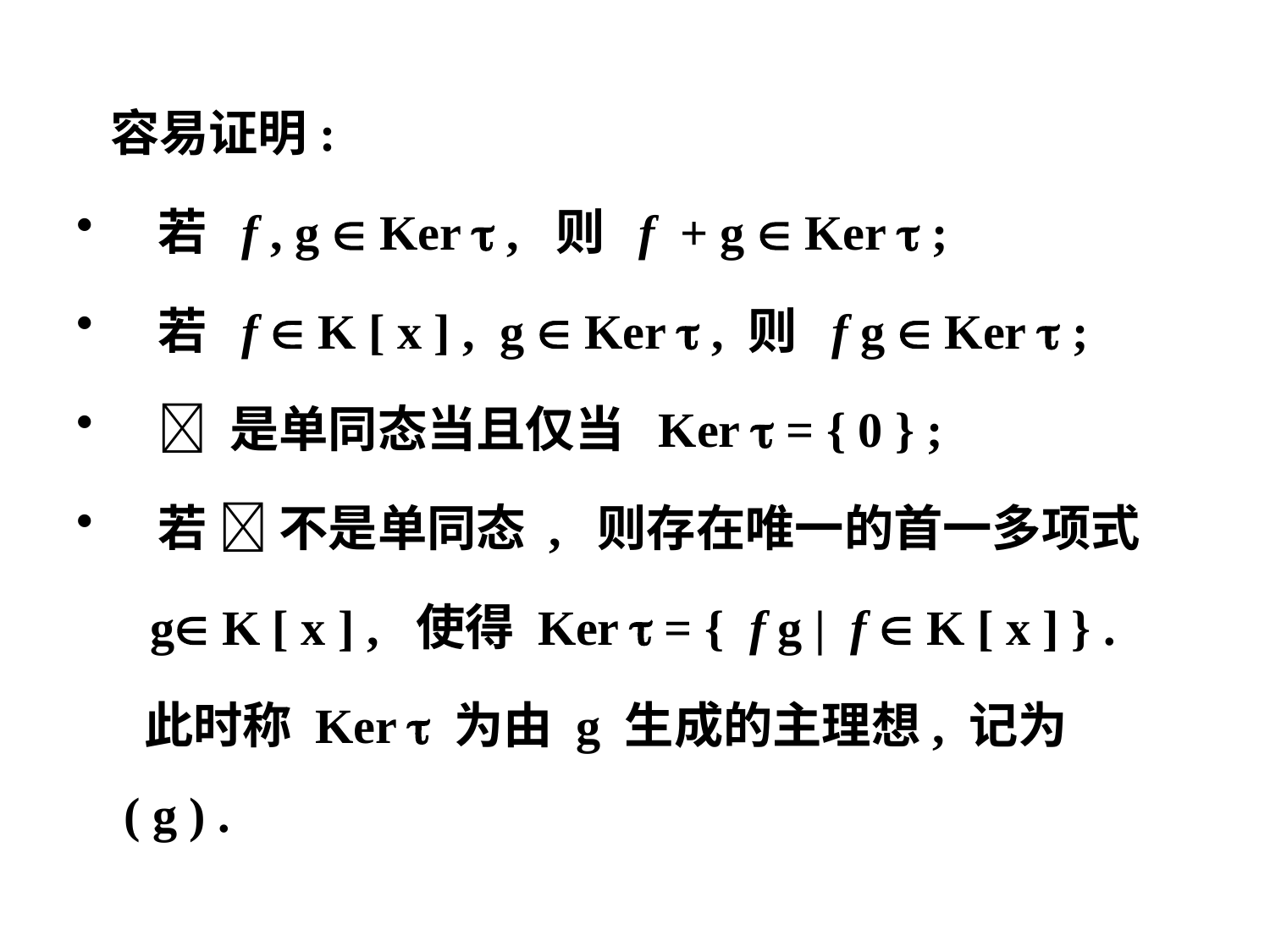

容易证明:
  若  f , g ∈ Ker τ ,  则  f  + g ∈ Ker τ ;
  若  f ∈ K [ x ] ,  g ∈ Ker τ , 则  f g ∈ Ker τ ;
   τ 是单同态当且仅当  Ker τ = { 0 } ;
  若 τ 不是单同态 ,  则存在唯一的首一多项式
      g∈ K [ x ] ,  使得 Ker τ = {  f g |  f ∈ K [ x ] } .
     此时称 Ker τ 为由 g 生成的主理想, 记为 ( g ) .